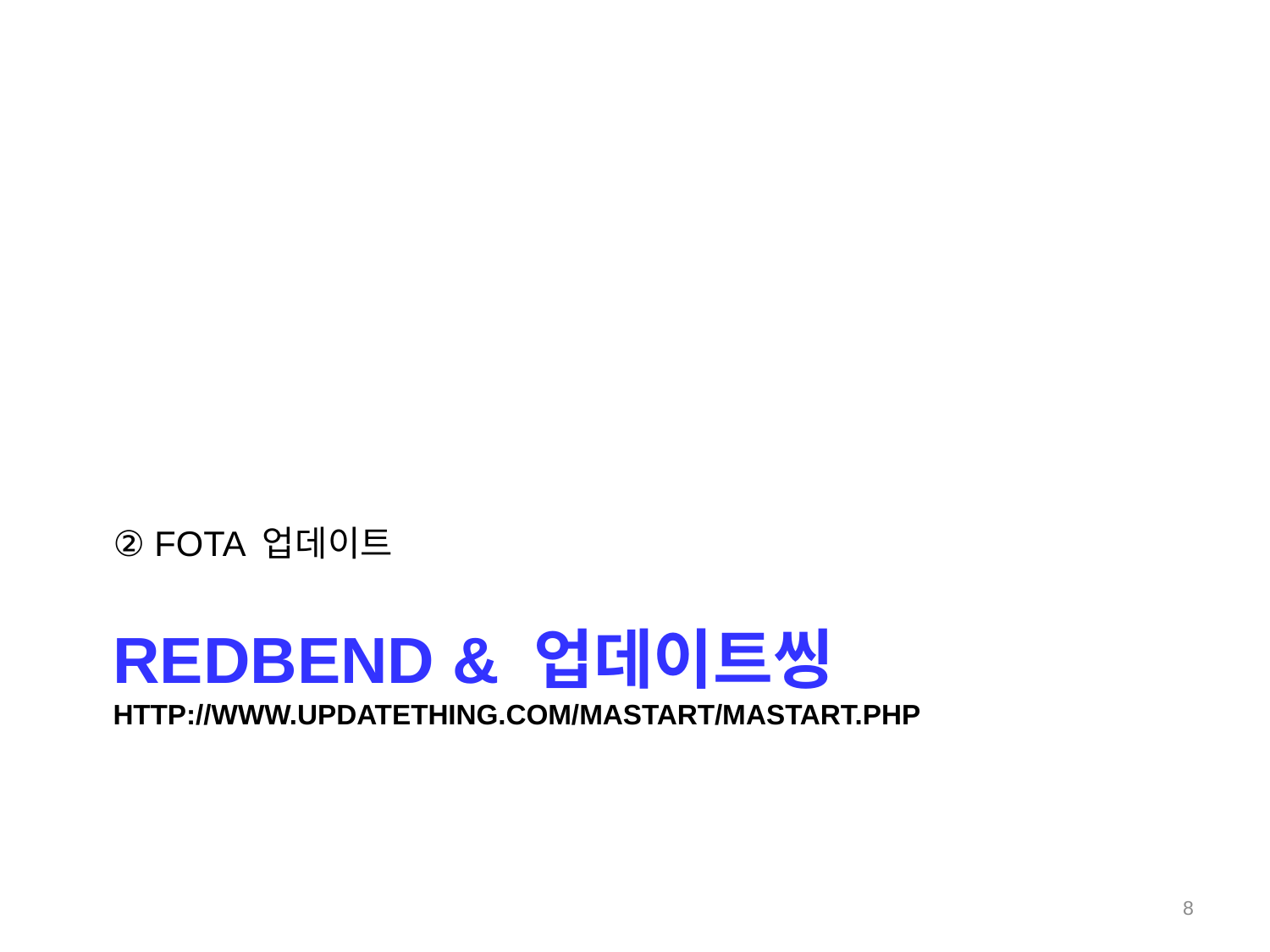

② FOTA 업데이트

# RedBend & 업데이트씽 http://www.updatething.com/mastart/mastart.php
8